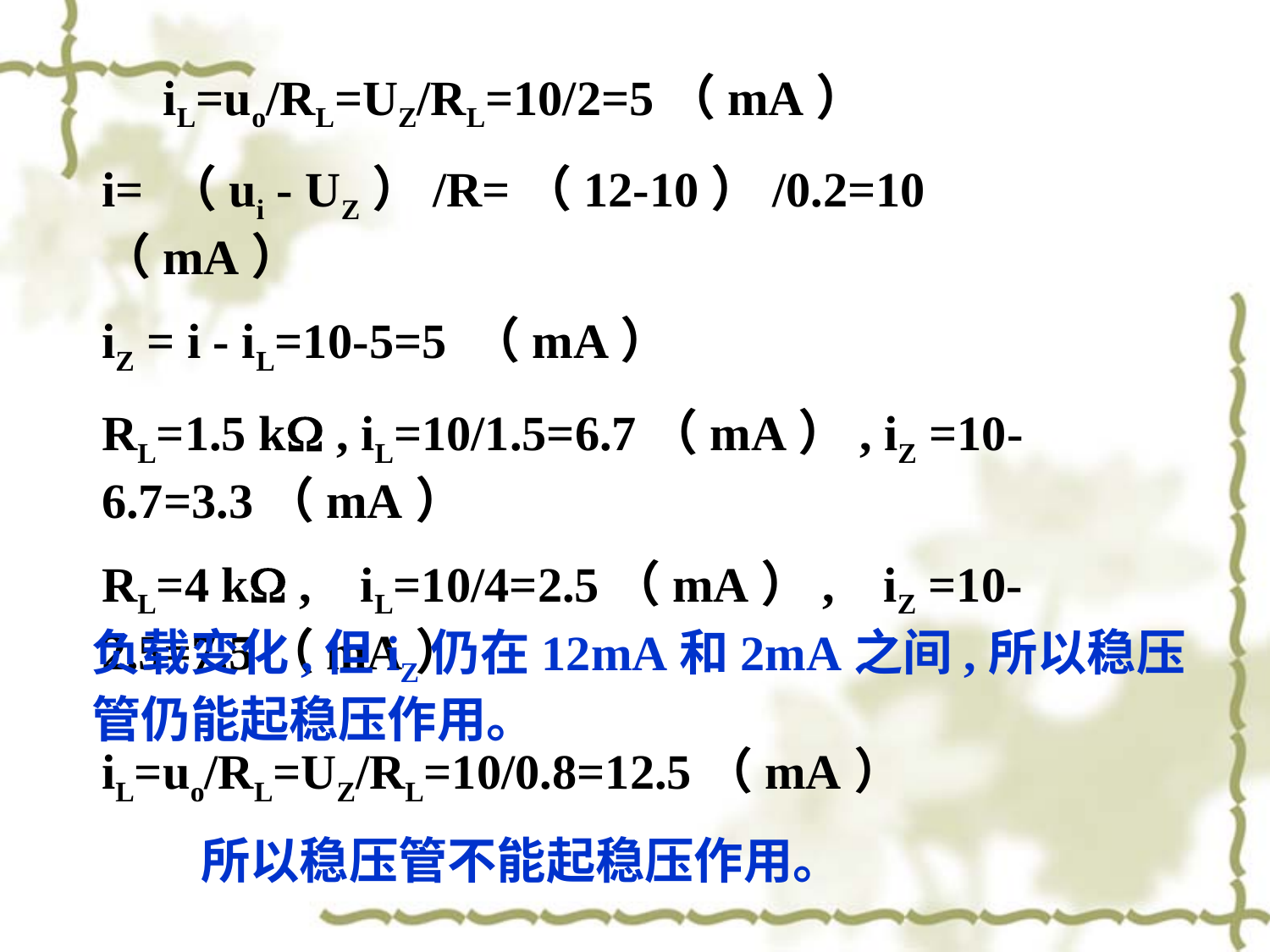

iL=uo/RL=UZ/RL=10/2=5（mA）
i= （ui - UZ）/R=（12-10）/0.2=10 （mA）
iZ = i - iL=10-5=5 （mA）
RL=1.5 kΩ , iL=10/1.5=6.7（mA）, iZ =10-6.7=3.3（mA）
RL=4 kΩ ,    iL=10/4=2.5（mA）,    iZ =10-2.5=7.5（mA）
负载变化,但iZ仍在12mA和2mA之间,所以稳压管仍能起稳压作用。
iL=uo/RL=UZ/RL=10/0.8=12.5（mA）
所以稳压管不能起稳压作用。
56